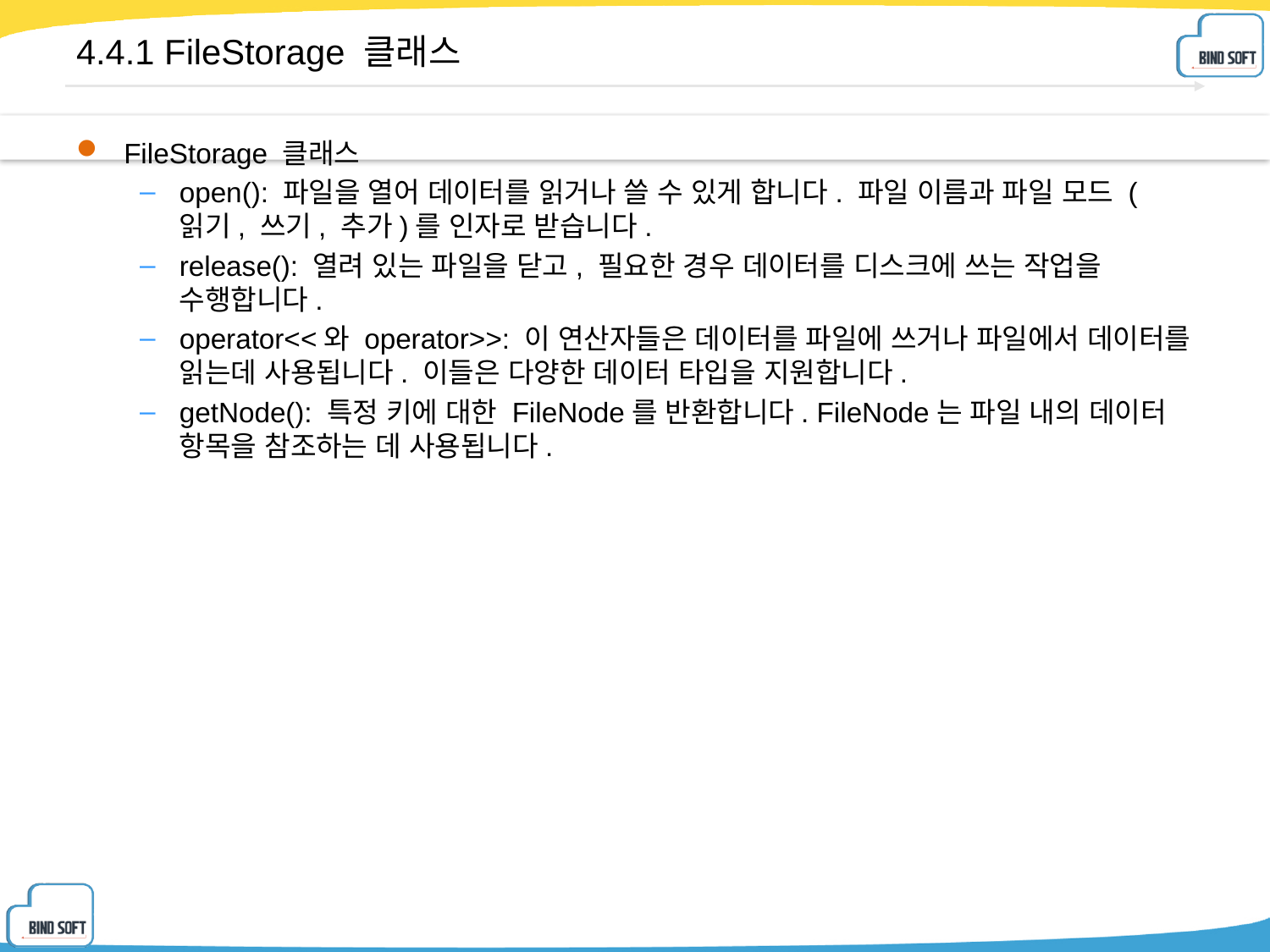

# 4.4.1 FileStorage 클래스
FileStorage 클래스
open(): 파일을 열어 데이터를 읽거나 쓸 수 있게 합니다. 파일 이름과 파일 모드 (읽기, 쓰기, 추가)를 인자로 받습니다.
release(): 열려 있는 파일을 닫고, 필요한 경우 데이터를 디스크에 쓰는 작업을 수행합니다.
operator<<와 operator>>: 이 연산자들은 데이터를 파일에 쓰거나 파일에서 데이터를 읽는데 사용됩니다. 이들은 다양한 데이터 타입을 지원합니다.
getNode(): 특정 키에 대한 FileNode를 반환합니다. FileNode는 파일 내의 데이터 항목을 참조하는 데 사용됩니다.